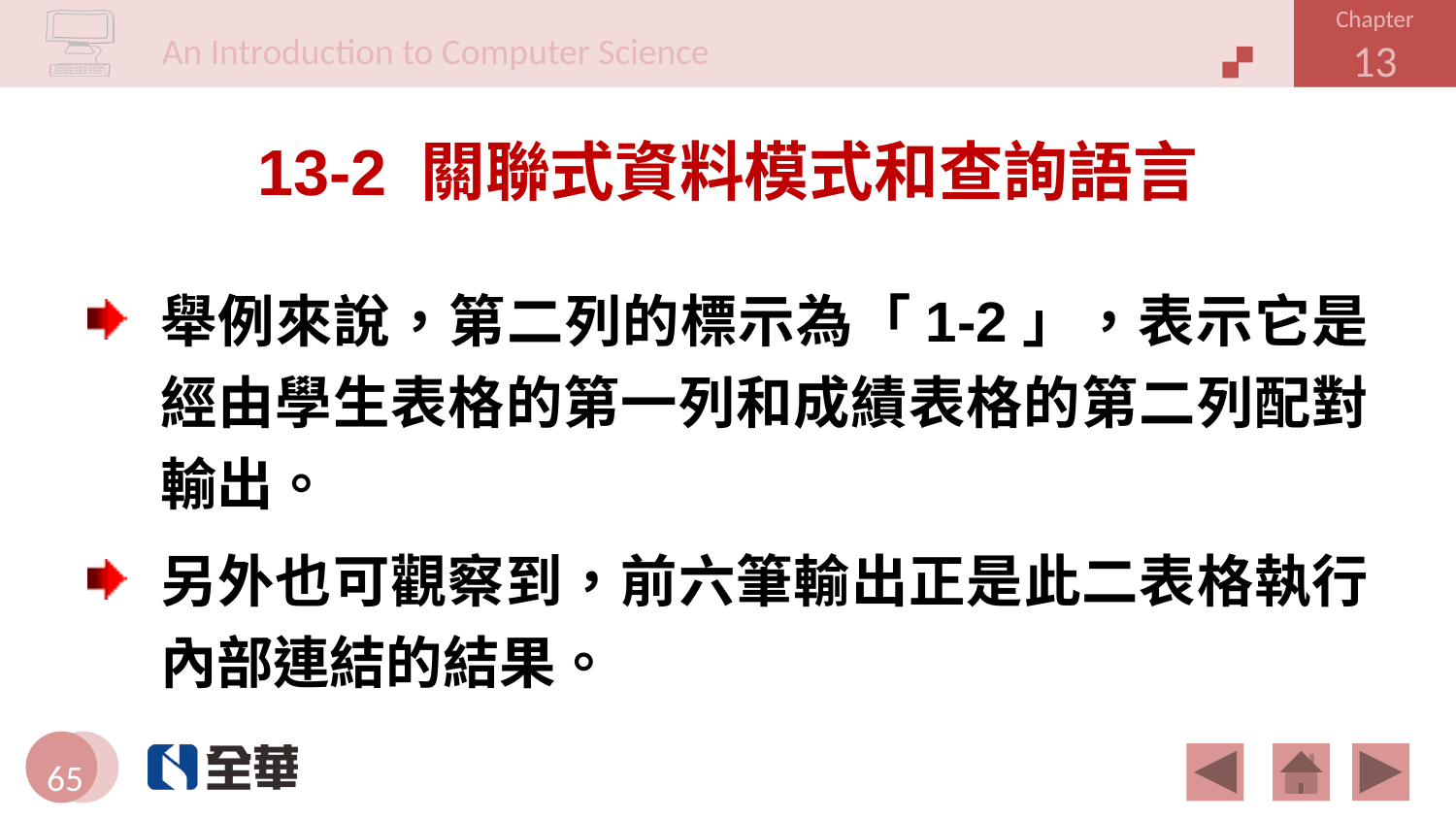

# 13-2 關聯式資料模式和查詢語言
舉例來說，第二列的標示為「1-2」，表示它是經由學生表格的第一列和成績表格的第二列配對輸出。
另外也可觀察到，前六筆輸出正是此二表格執行內部連結的結果。